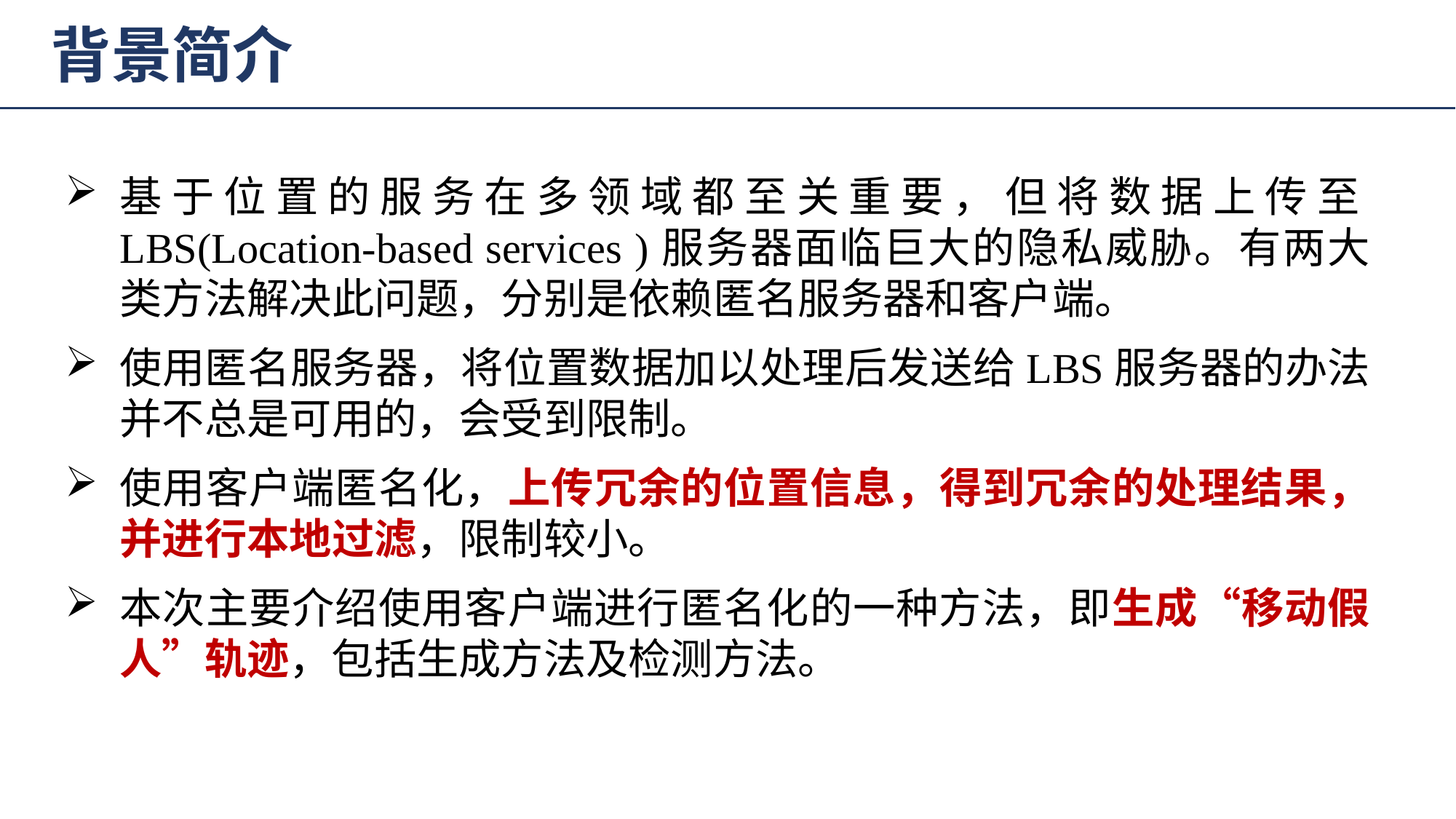

背景简介
基于位置的服务在多领域都至关重要，但将数据上传至LBS(Location-based services )服务器面临巨大的隐私威胁。有两大类方法解决此问题，分别是依赖匿名服务器和客户端。
使用匿名服务器，将位置数据加以处理后发送给LBS服务器的办法并不总是可用的，会受到限制。
使用客户端匿名化，上传冗余的位置信息，得到冗余的处理结果，并进行本地过滤，限制较小。
本次主要介绍使用客户端进行匿名化的一种方法，即生成“移动假人”轨迹，包括生成方法及检测方法。